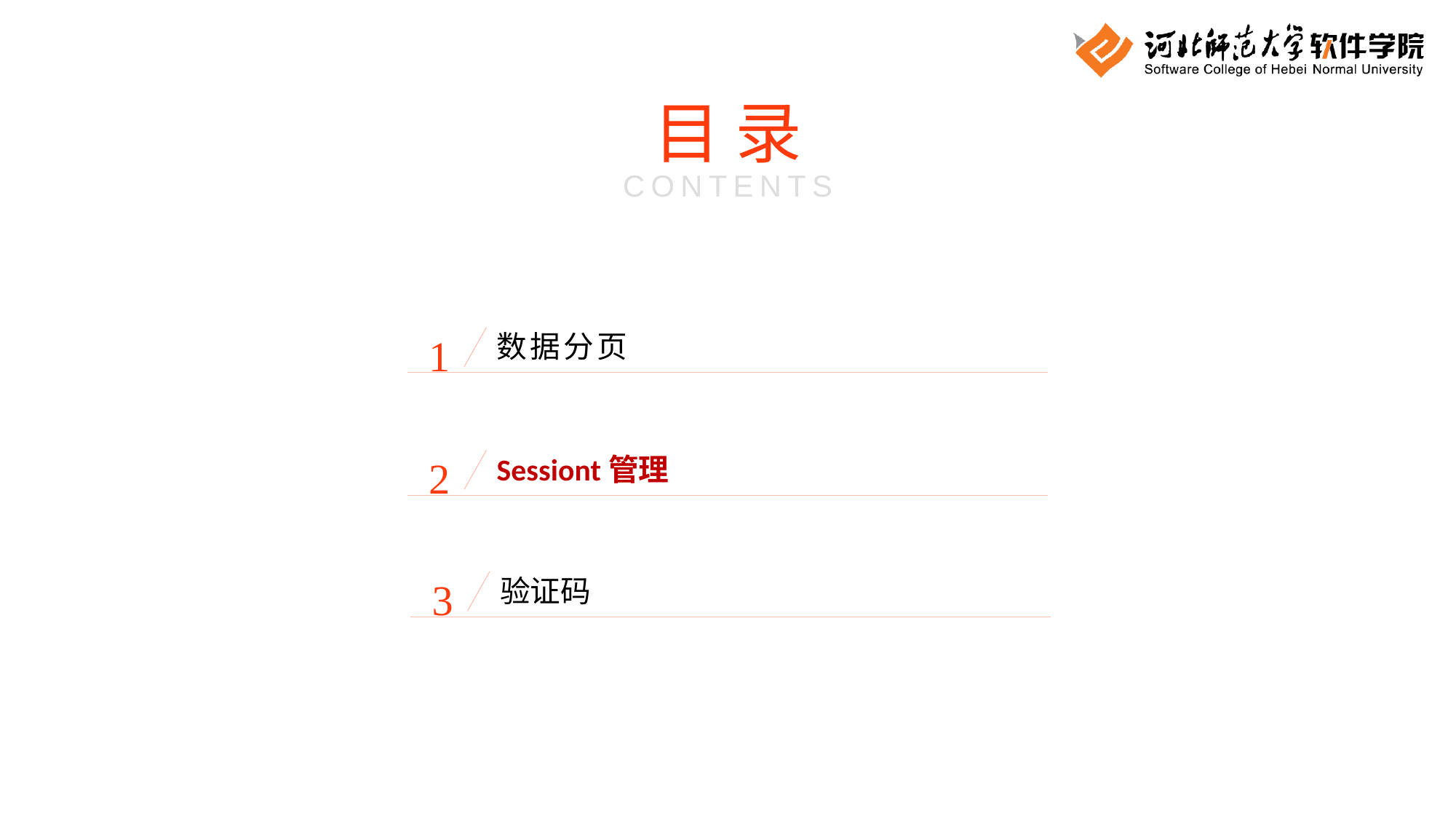

目 录
CONTENTS
1
数据分页
2
Sessiont管理
3
验证码